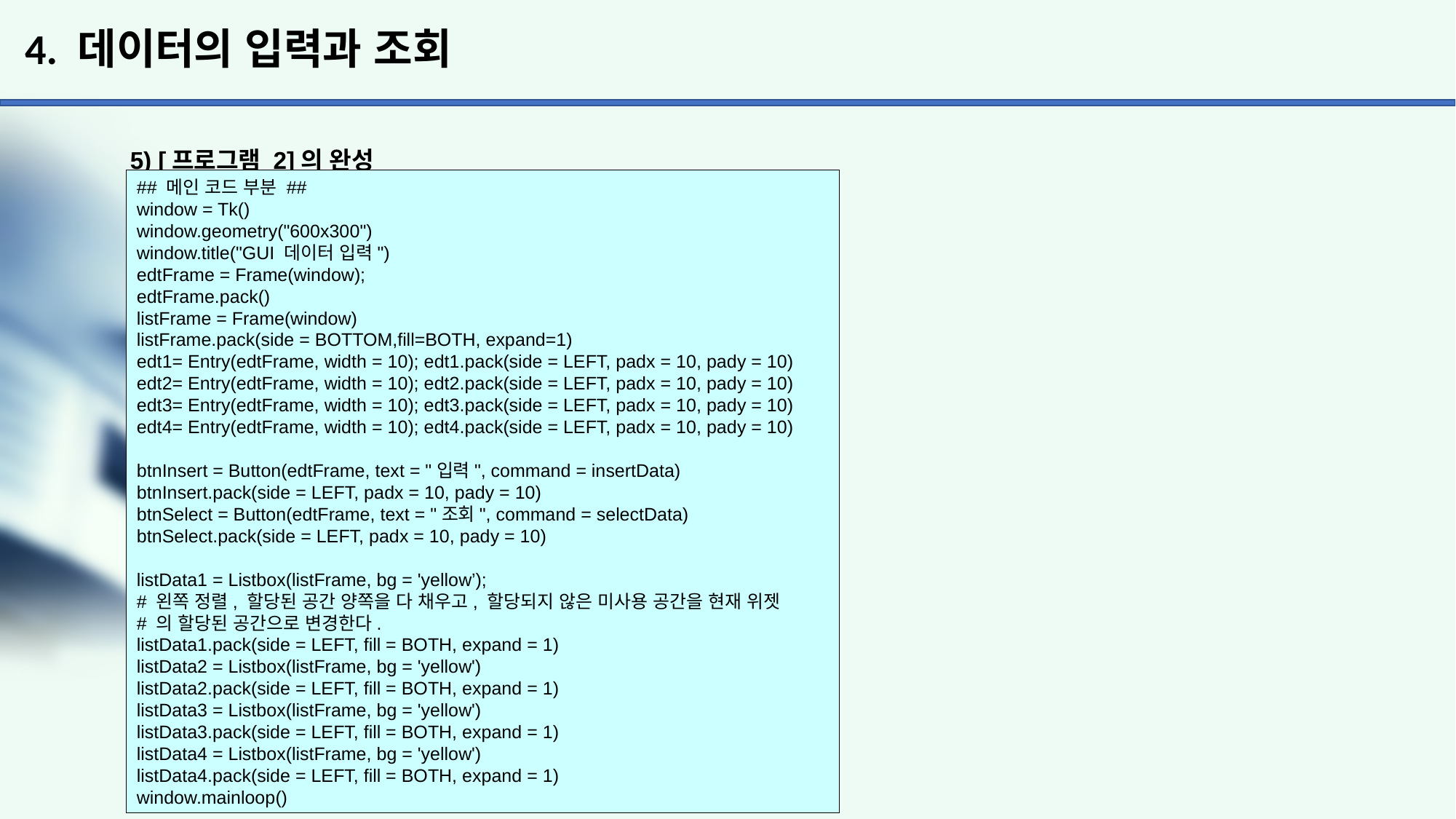

# 4. 데이터의 입력과 조회
5) [프로그램 2]의 완성

## 메인 코드 부분 ##
window = Tk()
window.geometry("600x300")
window.title("GUI 데이터 입력")
edtFrame = Frame(window);
edtFrame.pack()
listFrame = Frame(window)
listFrame.pack(side = BOTTOM,fill=BOTH, expand=1)
edt1= Entry(edtFrame, width = 10); edt1.pack(side = LEFT, padx = 10, pady = 10)
edt2= Entry(edtFrame, width = 10); edt2.pack(side = LEFT, padx = 10, pady = 10)
edt3= Entry(edtFrame, width = 10); edt3.pack(side = LEFT, padx = 10, pady = 10)
edt4= Entry(edtFrame, width = 10); edt4.pack(side = LEFT, padx = 10, pady = 10)

btnInsert = Button(edtFrame, text = "입력", command = insertData)
btnInsert.pack(side = LEFT, padx = 10, pady = 10)
btnSelect = Button(edtFrame, text = "조회", command = selectData)
btnSelect.pack(side = LEFT, padx = 10, pady = 10)

listData1 = Listbox(listFrame, bg = 'yellow’);
# 왼쪽 정렬, 할당된 공간 양쪽을 다 채우고, 할당되지 않은 미사용 공간을 현재 위젯
# 의 할당된 공간으로 변경한다.
listData1.pack(side = LEFT, fill = BOTH, expand = 1)
listData2 = Listbox(listFrame, bg = 'yellow')
listData2.pack(side = LEFT, fill = BOTH, expand = 1)
listData3 = Listbox(listFrame, bg = 'yellow')
listData3.pack(side = LEFT, fill = BOTH, expand = 1)
listData4 = Listbox(listFrame, bg = 'yellow')
listData4.pack(side = LEFT, fill = BOTH, expand = 1)
window.mainloop()